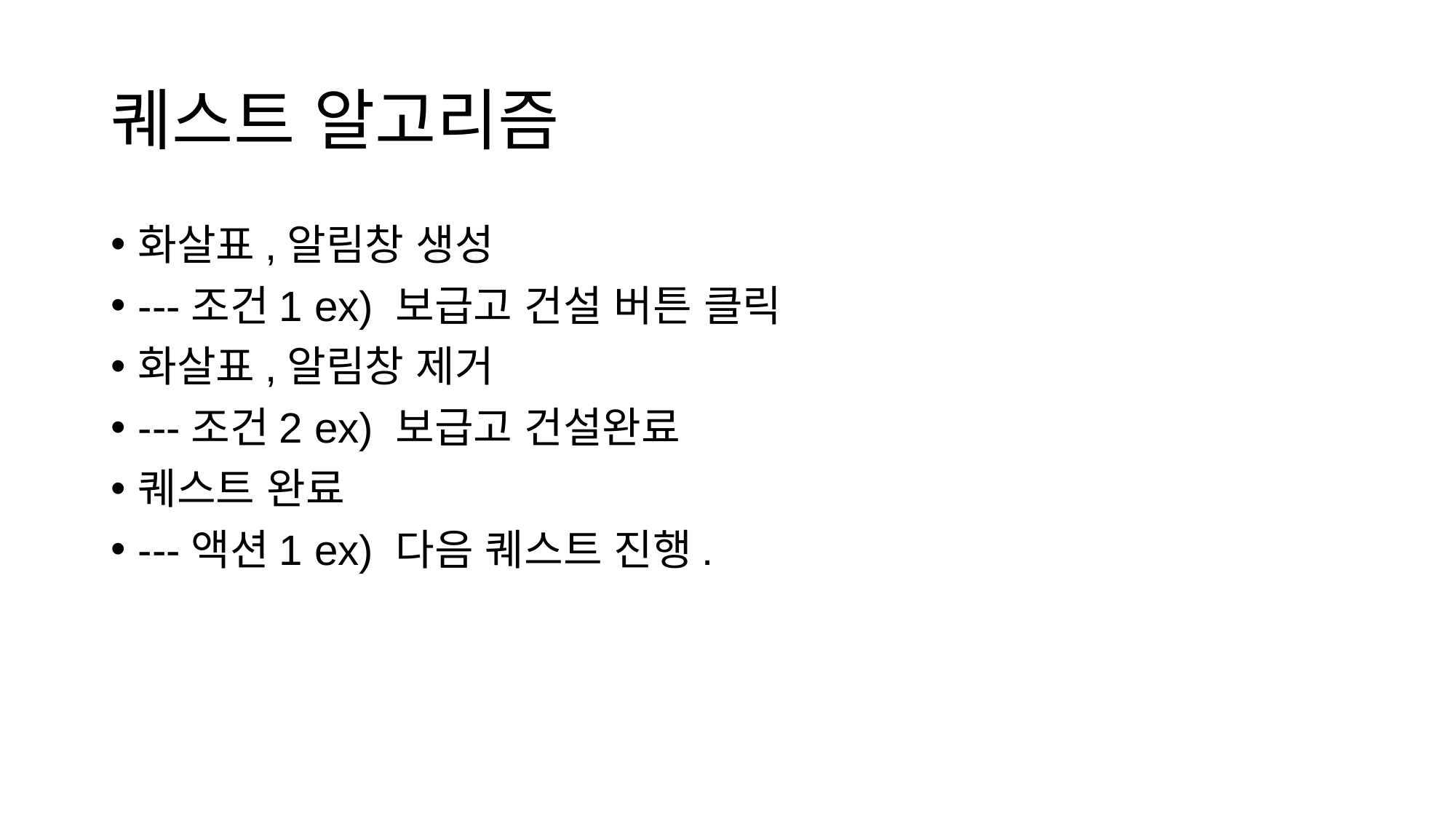

# 퀘스트 알고리즘
화살표,알림창 생성
---조건1 ex) 보급고 건설 버튼 클릭
화살표,알림창 제거
---조건2 ex) 보급고 건설완료
퀘스트 완료
---액션1 ex) 다음 퀘스트 진행.